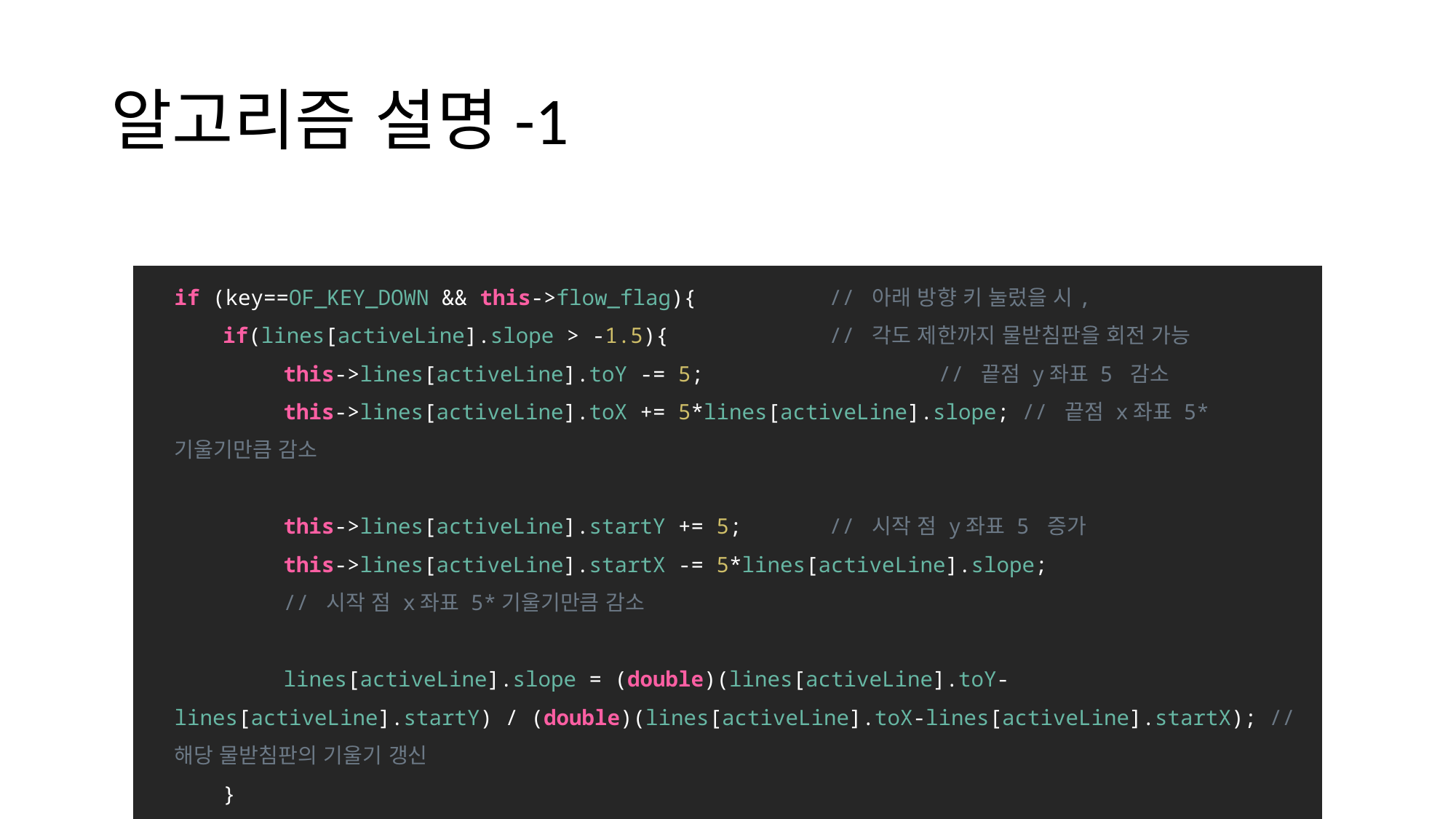

# 알고리즘 설명-1

if (key==OF_KEY_DOWN && this->flow_flag){       	// 아래 방향 키 눌렀을 시,
	if(lines[activeLine].slope > -1.5){         	// 각도 제한까지 물받침판을 회전 가능
		this->lines[activeLine].toY -= 5;   		// 끝점 y좌표 5 감소
		this->lines[activeLine].toX += 5*lines[activeLine].slope; // 끝점 x좌표 5*기울기만큼 감소

		this->lines[activeLine].startY += 5;    	// 시작 점 y좌표 5 증가
		this->lines[activeLine].startX -= 5*lines[activeLine].slope;
		// 시작 점 x좌표 5*기울기만큼 감소

		lines[activeLine].slope = (double)(lines[activeLine].toY-lines[activeLine].startY) / (double)(lines[activeLine].toX-lines[activeLine].startX); // 해당 물받침판의 기울기 갱신
	}
}